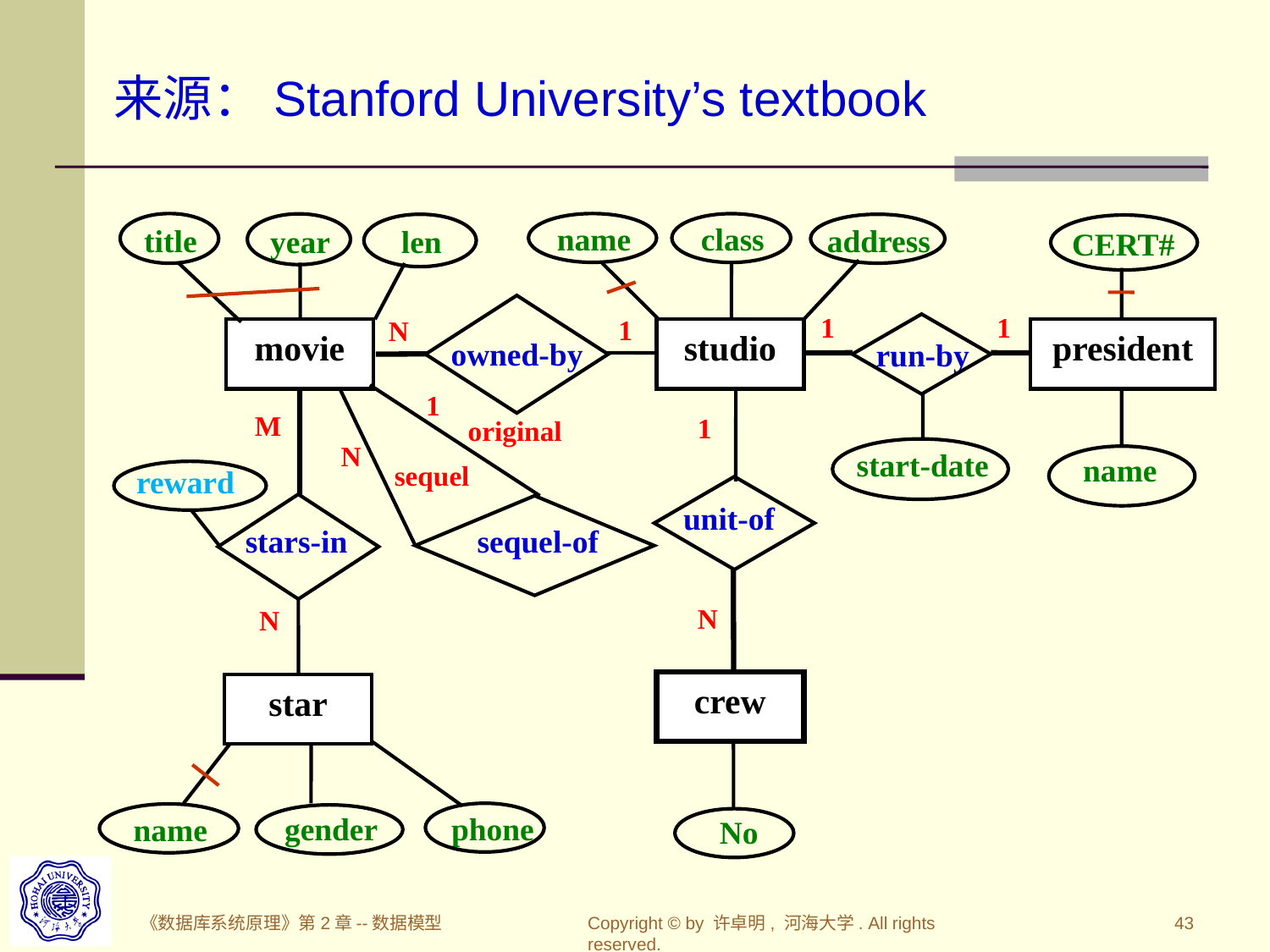

来源：Stanford University’s textbook
title

name

class

year

len

address

CERT#

1
1
1
N

movie
studio
run-by
president
owned-by

1

M
1
original
N

start-date
name

sequel
reward

unit-of

stars-in
sequel-of

N
N

crew
star

phone

name

gender
No

《数据库系统原理》第2章--数据模型
Copyright © by 许卓明, 河海大学. All rights reserved.
43